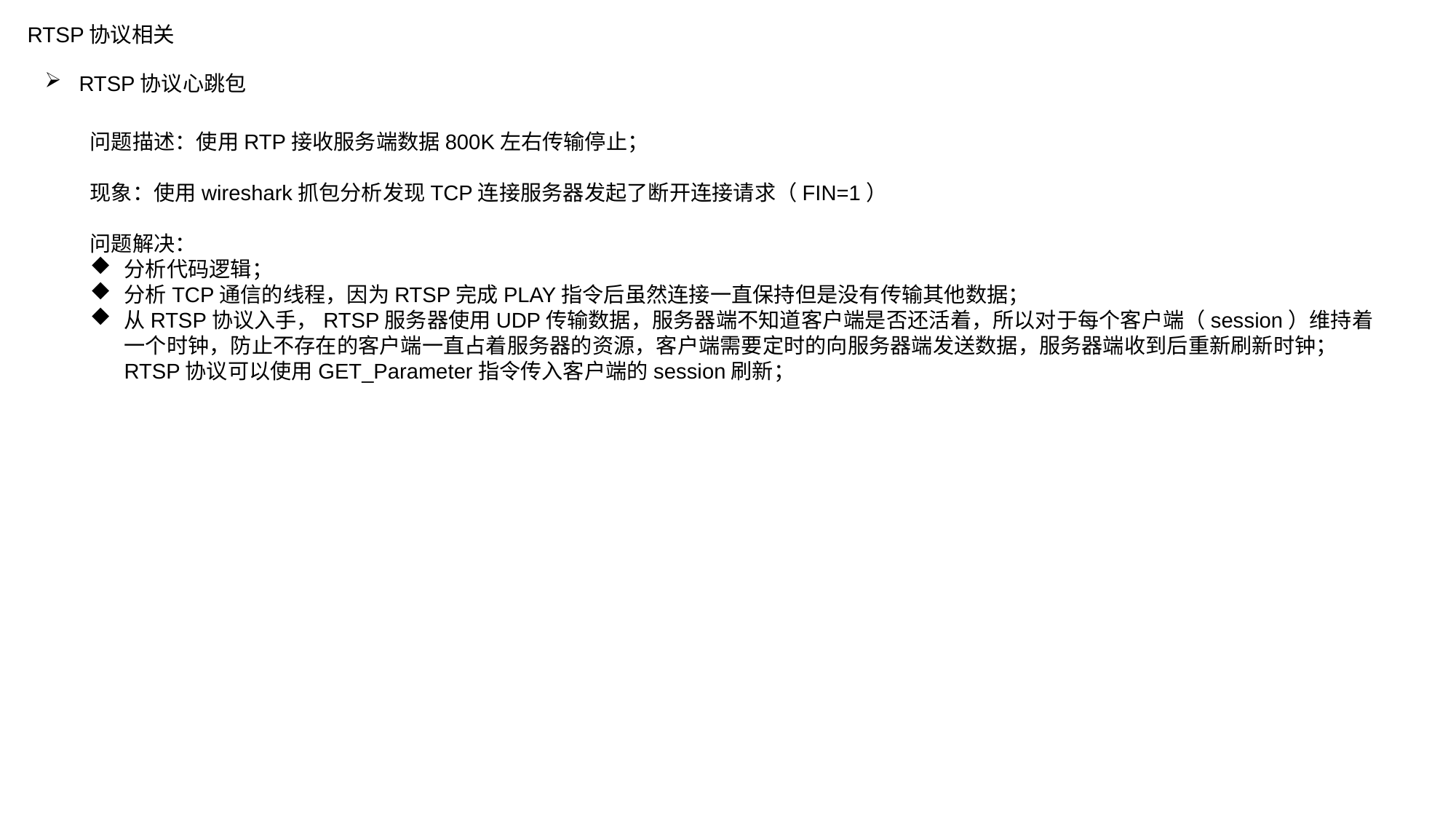

# RTSP协议相关
RTSP协议心跳包
问题描述：使用RTP接收服务端数据800K左右传输停止；

现象：使用wireshark抓包分析发现TCP连接服务器发起了断开连接请求（FIN=1）

问题解决：
分析代码逻辑；
分析TCP通信的线程，因为RTSP完成PLAY指令后虽然连接一直保持但是没有传输其他数据；
从RTSP协议入手，RTSP服务器使用UDP传输数据，服务器端不知道客户端是否还活着，所以对于每个客户端（session）维持着一个时钟，防止不存在的客户端一直占着服务器的资源，客户端需要定时的向服务器端发送数据，服务器端收到后重新刷新时钟；RTSP协议可以使用GET_Parameter指令传入客户端的session刷新；